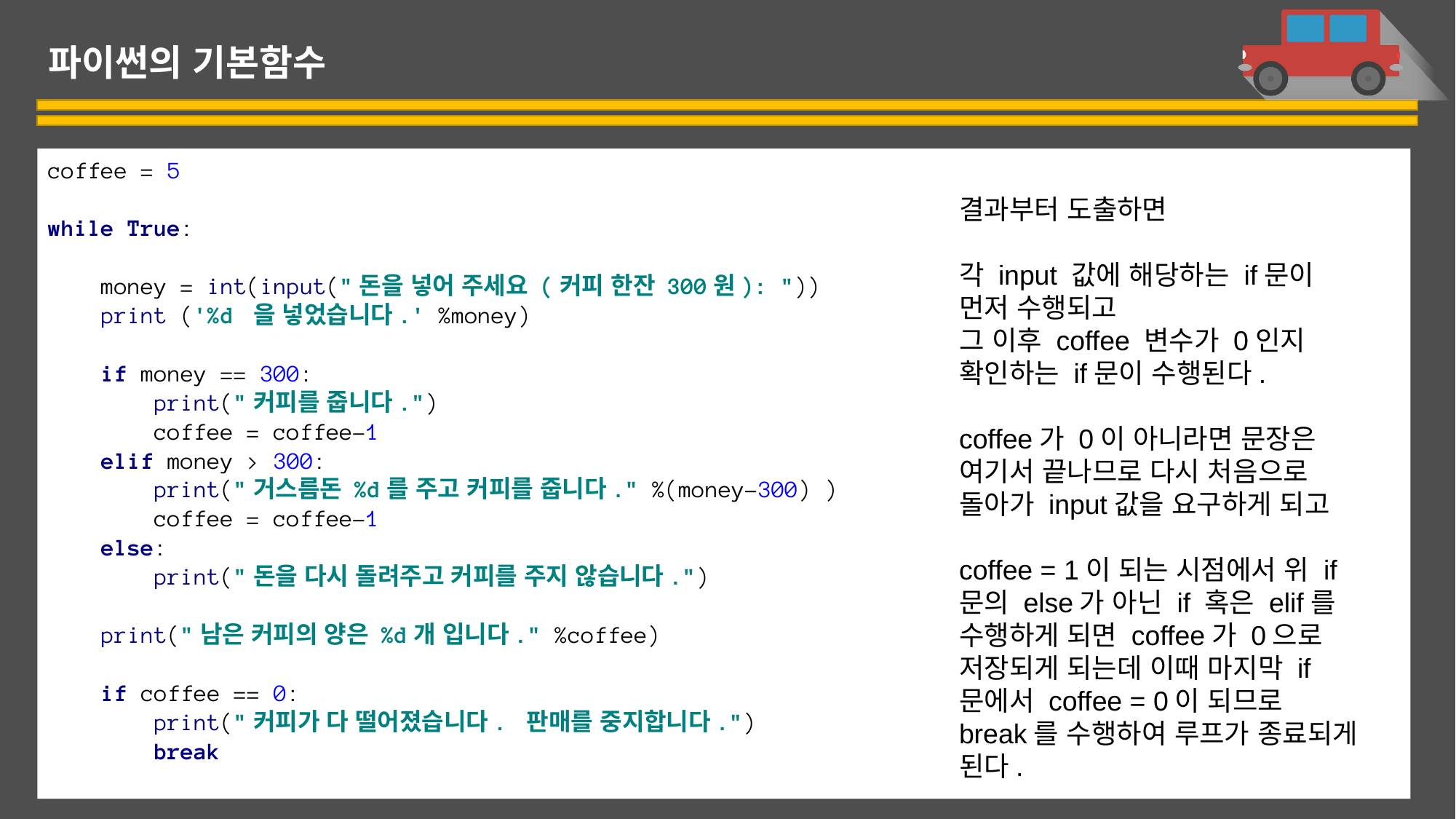

# 파이썬의 기본함수

coffee = 5
while True:
    money = int(input("돈을 넣어 주세요 (커피 한잔 300원): "))
    print ('%d 을 넣었습니다.' %money)
    if money == 300:
        print("커피를 줍니다.")
        coffee = coffee-1
    elif money > 300:
        print("거스름돈 %d를 주고 커피를 줍니다." %(money-300) )
        coffee = coffee-1
    else:
        print("돈을 다시 돌려주고 커피를 주지 않습니다.")
    print("남은 커피의 양은 %d개 입니다." %coffee)
    if coffee == 0:
        print("커피가 다 떨어졌습니다. 판매를 중지합니다.")
        break
결과부터 도출하면

각 input 값에 해당하는 if문이 먼저 수행되고
그 이후 coffee 변수가 0인지 확인하는 if문이 수행된다.

coffee가 0이 아니라면 문장은 여기서 끝나므로 다시 처음으로 돌아가 input값을 요구하게 되고

coffee = 1이 되는 시점에서 위 if문의 else가 아닌 if 혹은 elif를 수행하게 되면 coffee가 0으로 저장되게 되는데 이때 마지막 if문에서 coffee = 0이 되므로 break를 수행하여 루프가 종료되게 된다.